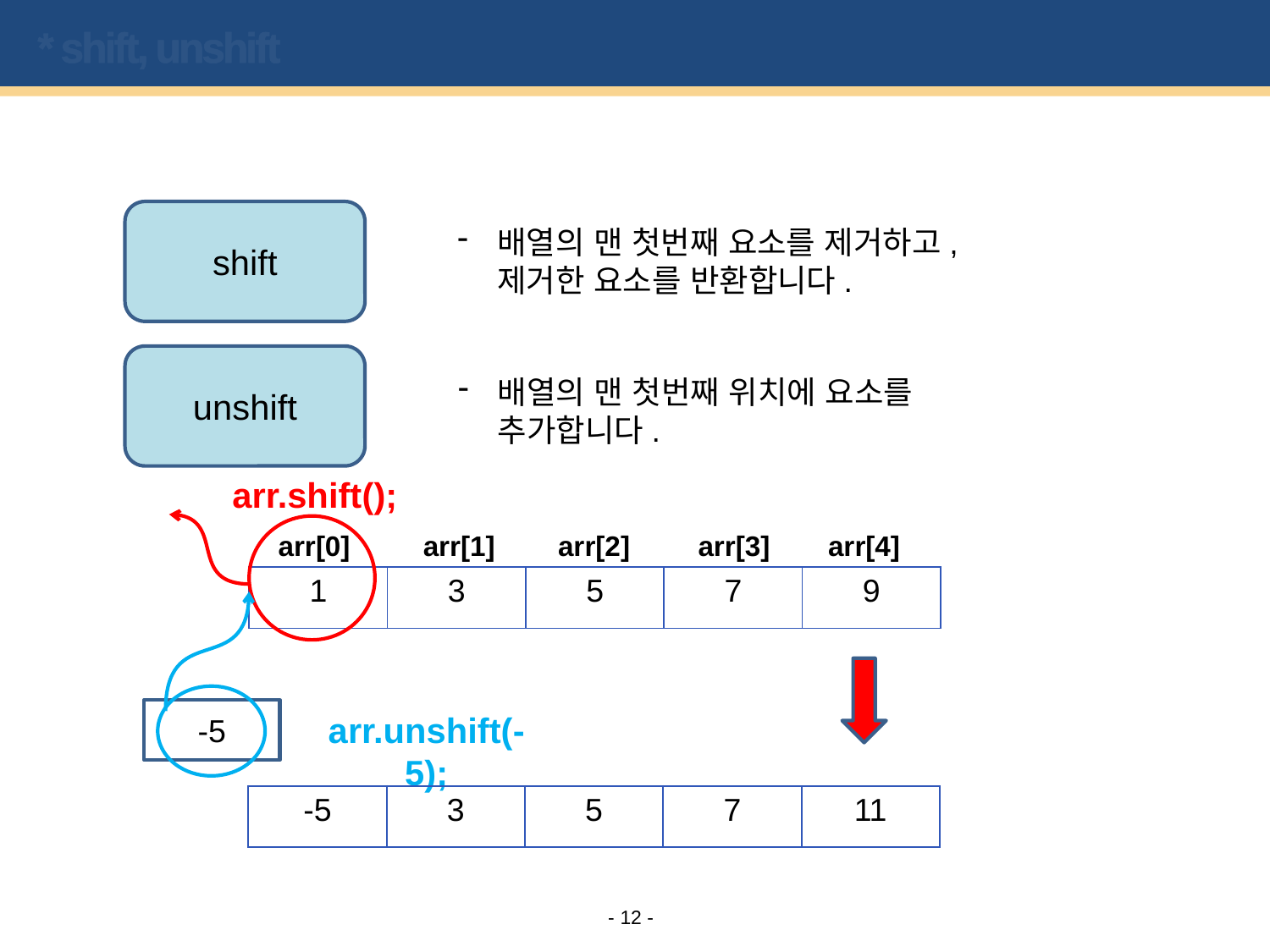

# * shift, unshift
shift
배열의 맨 첫번째 요소를 제거하고, 제거한 요소를 반환합니다.
unshift
배열의 맨 첫번째 위치에 요소를 추가합니다.
arr.shift();

arr[2]
arr[3]
arr[4]
arr[0]
arr[1]
| 1 | 3 | 5 | 7 | 9 |
| --- | --- | --- | --- | --- |

-5
arr.unshift(-5);
| -5 | 3 | 5 | 7 | 11 |
| --- | --- | --- | --- | --- |